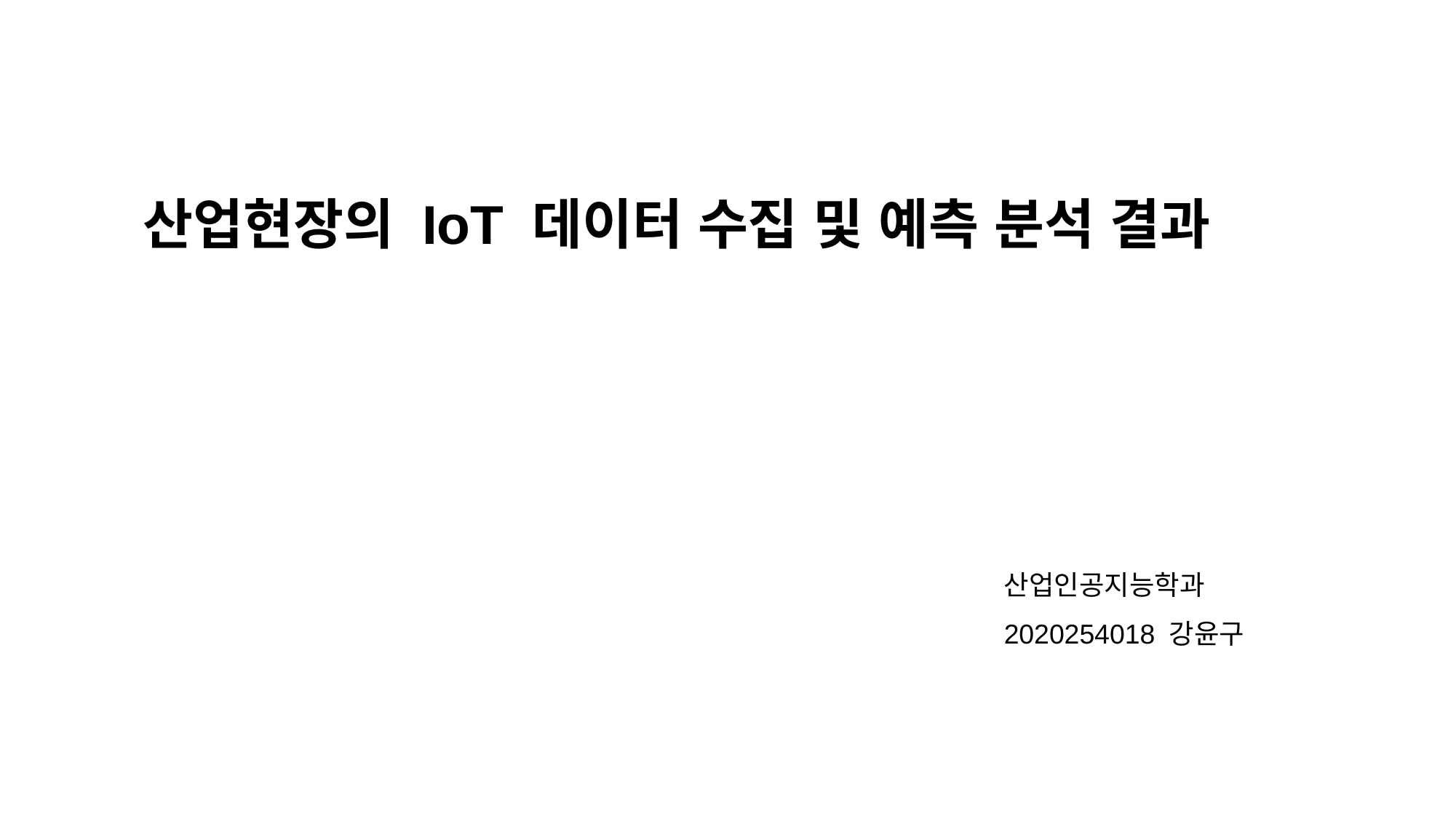

# 산업현장의 IoT 데이터 수집 및 예측 분석 결과
산업인공지능학과
2020254018 강윤구